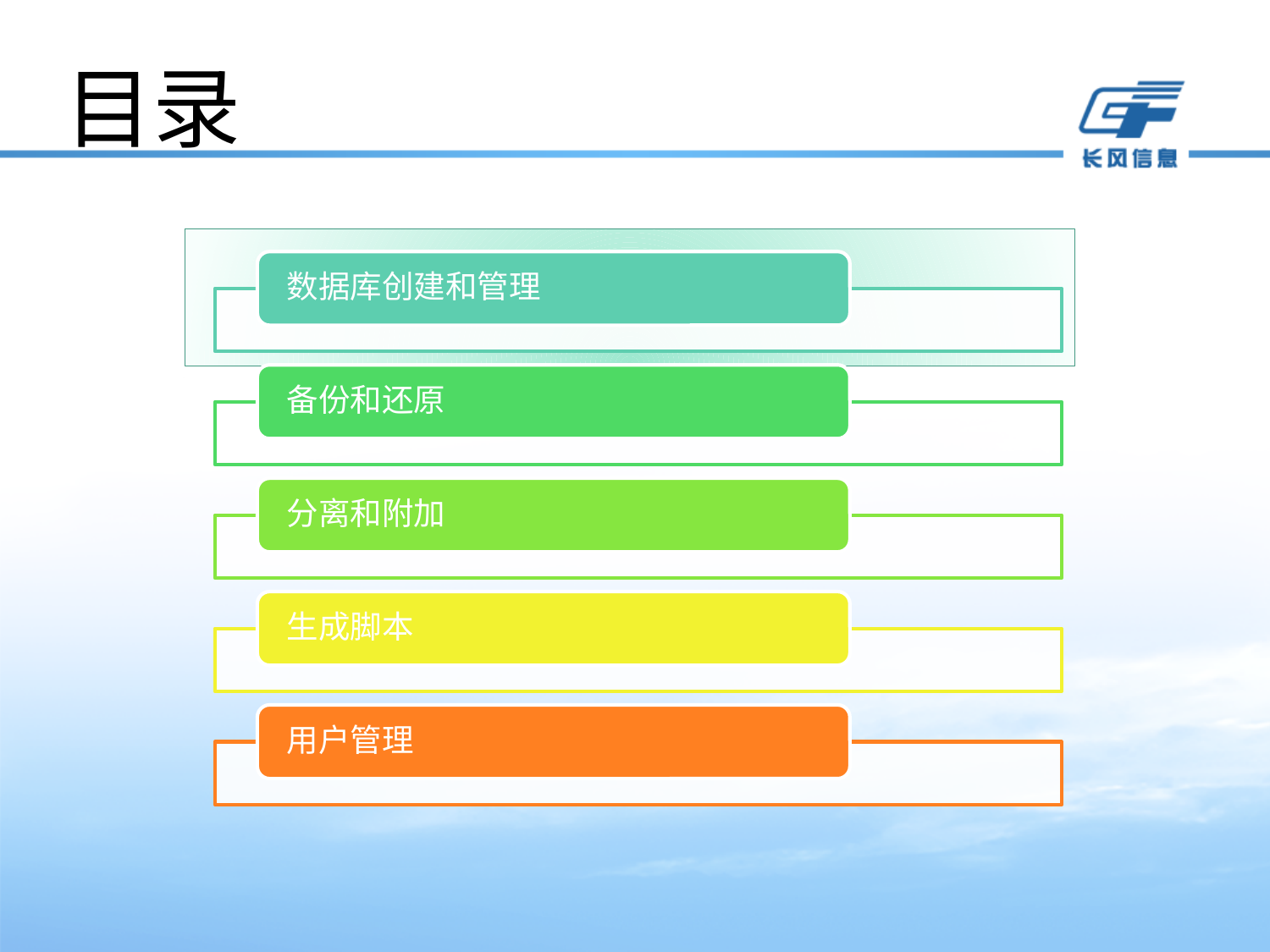

# 目录

数据库创建和管理
备份和还原
分离和附加
生成脚本
用户管理